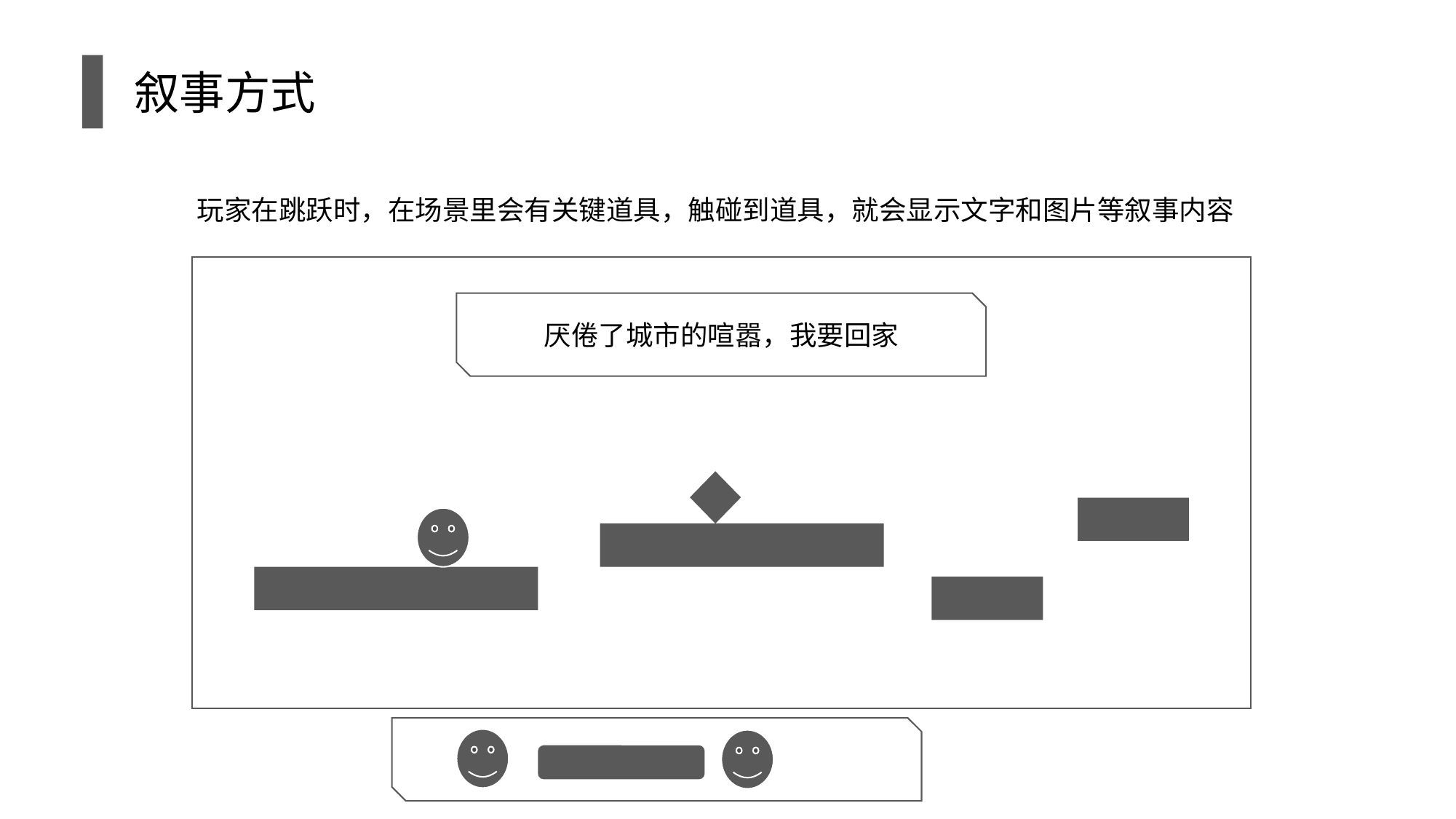

叙事方式
玩家在跳跃时，在场景里会有关键道具，触碰到道具，就会显示文字和图片等叙事内容

厌倦了城市的喧嚣，我要回家